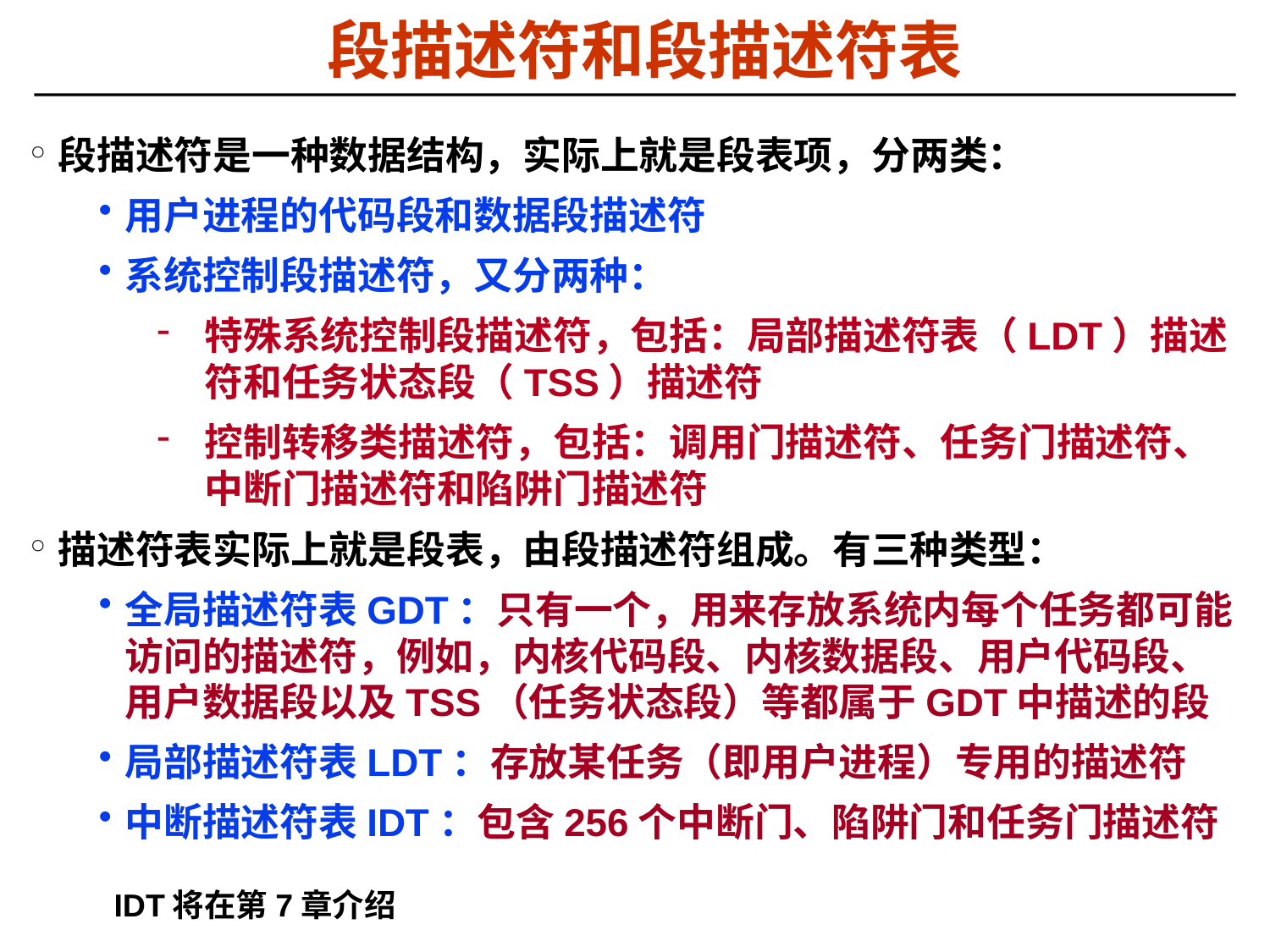

# 段描述符和段描述符表
段描述符是一种数据结构，实际上就是段表项，分两类：
用户进程的代码段和数据段描述符
系统控制段描述符，又分两种：
特殊系统控制段描述符，包括：局部描述符表（LDT）描述符和任务状态段（TSS）描述符
控制转移类描述符，包括：调用门描述符、任务门描述符、中断门描述符和陷阱门描述符
描述符表实际上就是段表，由段描述符组成。有三种类型：
全局描述符表GDT：只有一个，用来存放系统内每个任务都可能访问的描述符，例如，内核代码段、内核数据段、用户代码段、用户数据段以及TSS（任务状态段）等都属于GDT中描述的段
局部描述符表LDT：存放某任务（即用户进程）专用的描述符
中断描述符表IDT：包含256个中断门、陷阱门和任务门描述符
IDT将在第7章介绍